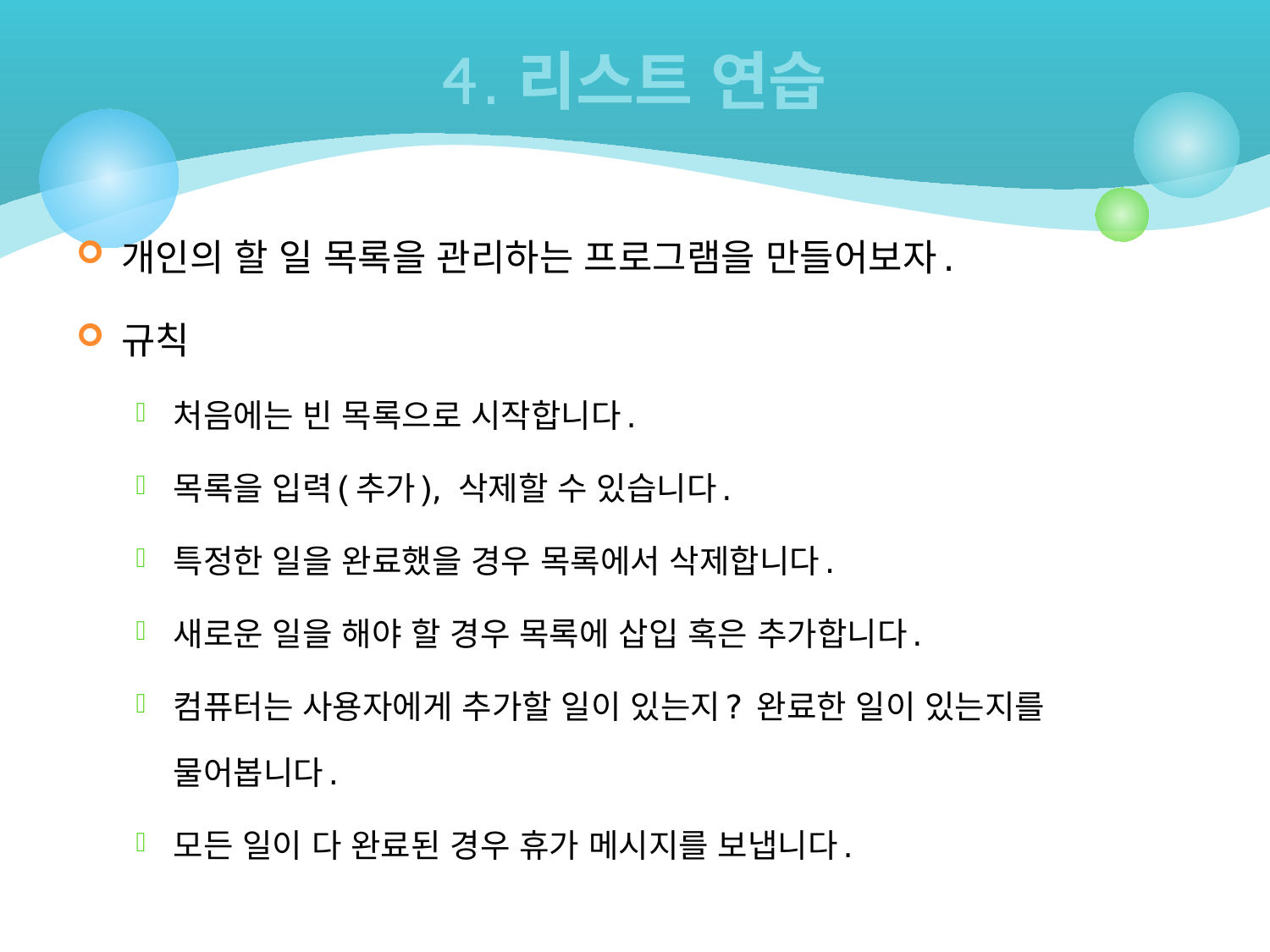

# 4.리스트 연습
개인의 할 일 목록을 관리하는 프로그램을 만들어보자.
규칙
처음에는 빈 목록으로 시작합니다.
목록을 입력(추가), 삭제할 수 있습니다.
특정한 일을 완료했을 경우 목록에서 삭제합니다.
새로운 일을 해야 할 경우 목록에 삽입 혹은 추가합니다.
컴퓨터는 사용자에게 추가할 일이 있는지? 완료한 일이 있는지를 물어봅니다.
모든 일이 다 완료된 경우 휴가 메시지를 보냅니다.